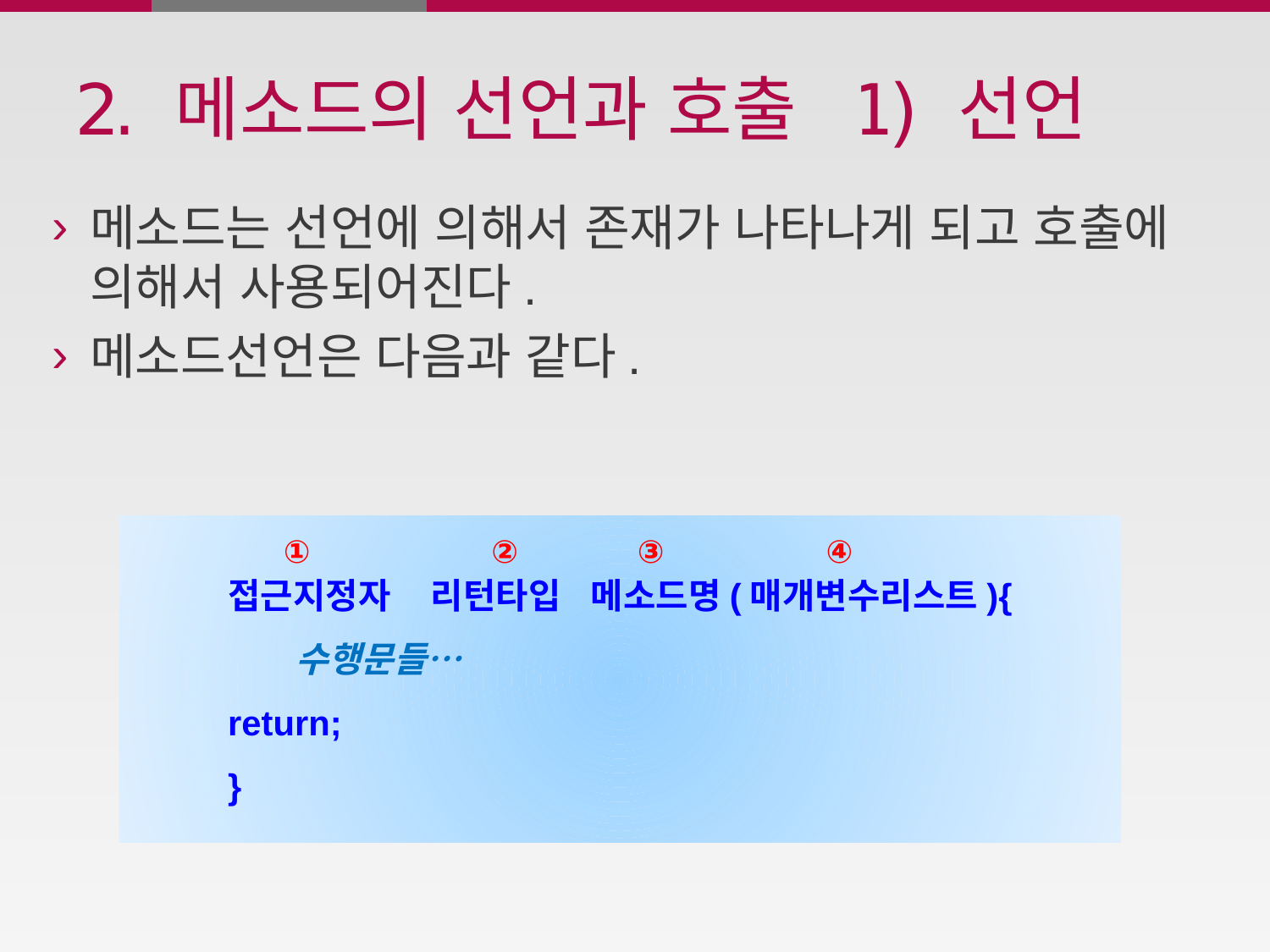

# 2. 메소드의 선언과 호출  1) 선언
메소드는 선언에 의해서 존재가 나타나게 되고 호출에 의해서 사용되어진다.
메소드선언은 다음과 같다.
접근지정자    리턴타입   메소드명(매개변수리스트){
      수행문들…
return;
}
①
②
③
④